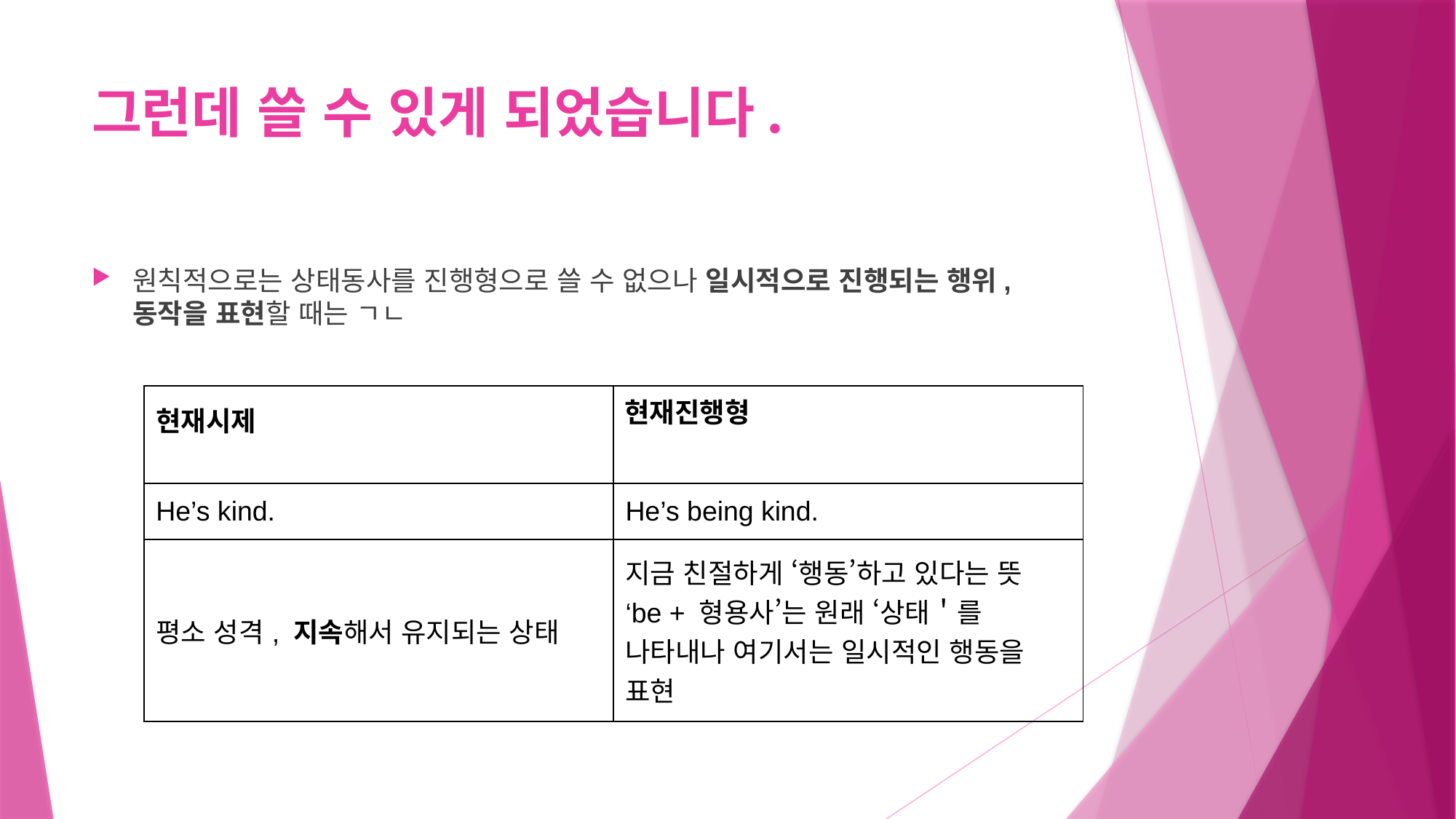

# 그런데 쓸 수 있게 되었습니다.
원칙적으로는 상태동사를 진행형으로 쓸 수 없으나 일시적으로 진행되는 행위, 동작을 표현할 때는 ㄱㄴ

| 현재시제 | 현재진행형 |
| --- | --- |
| He’s kind. | He’s being kind. |
| 평소 성격, 지속해서 유지되는 상태 | 지금 친절하게 ‘행동’하고 있다는 뜻 ‘be + 형용사’는 원래 ‘상태＇를 나타내나 여기서는 일시적인 행동을 표현 |